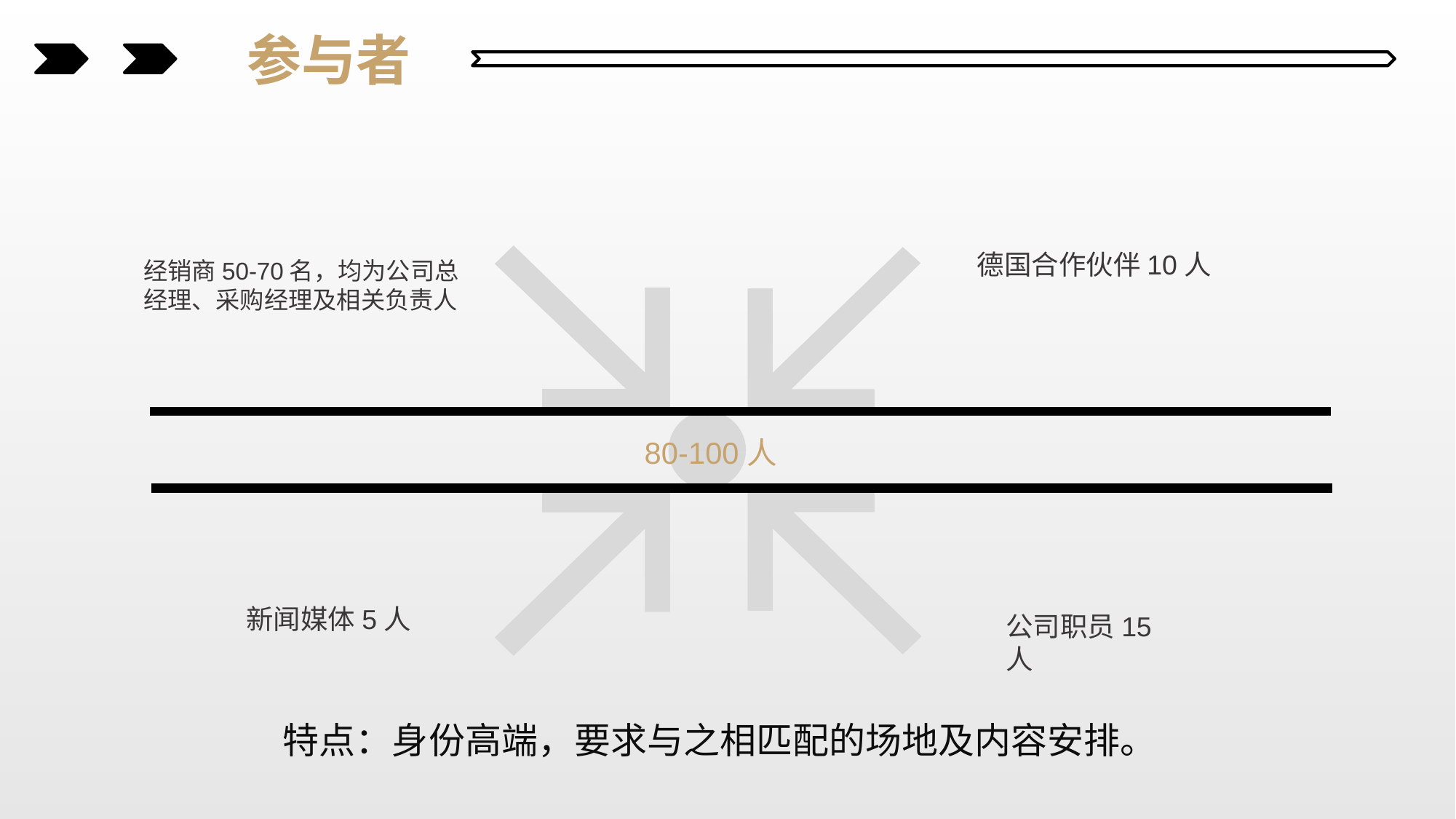

参与者

德国合作伙伴10人

经销商50-70名，均为公司总经理、采购经理及相关负责人

80-100人

新闻媒体5人
公司职员15人
特点：身份高端，要求与之相匹配的场地及内容安排。